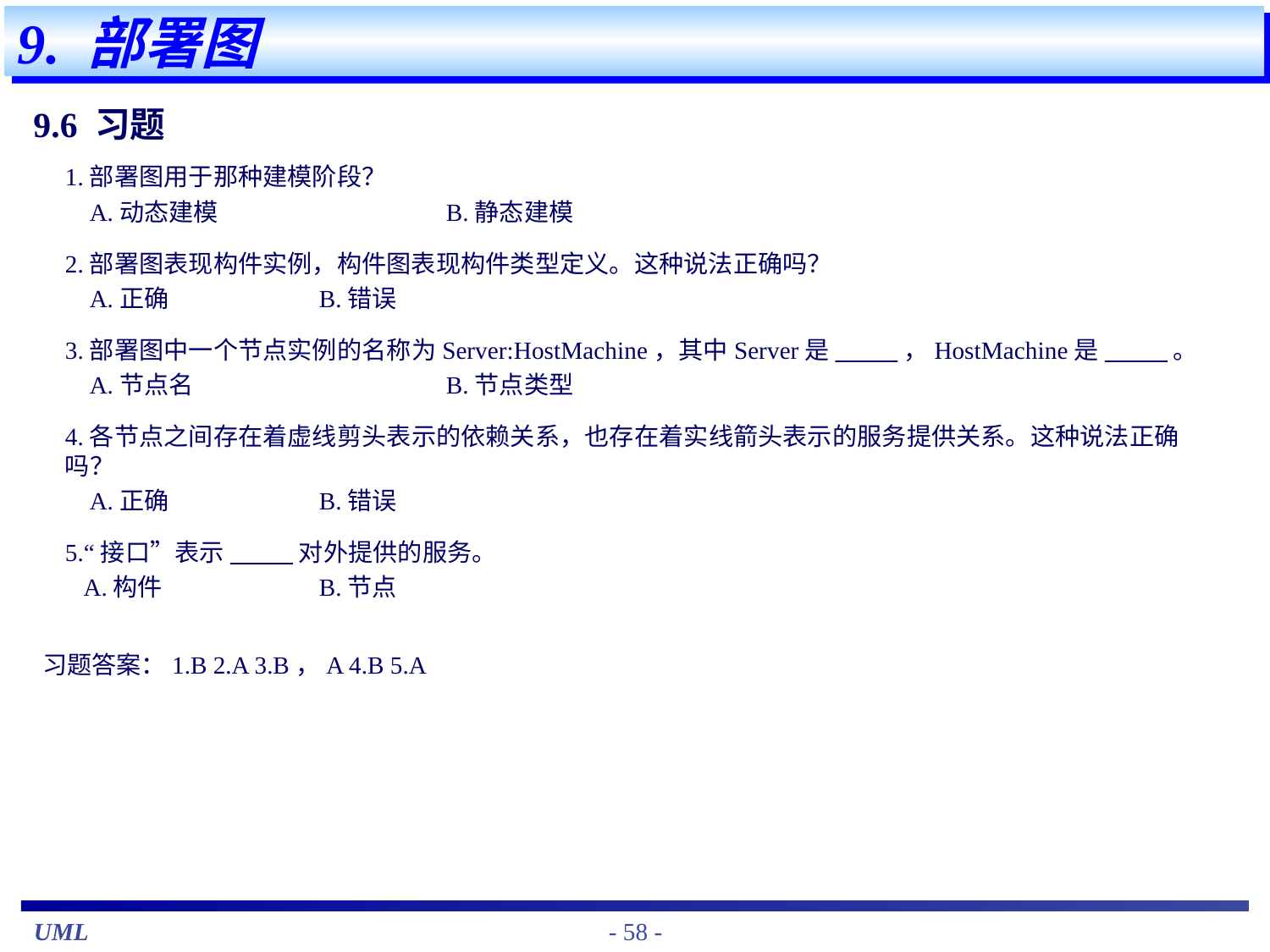

# 9. 部署图

	1.部署图用于那种建模阶段？
	    A.动态建模		B.静态建模

	2.部署图表现构件实例，构件图表现构件类型定义。这种说法正确吗？
	    A.正确		B.错误

	3.部署图中一个节点实例的名称为Server:HostMachine，其中Server是_____，HostMachine是_____。
	    A.节点名		B.节点类型

	4.各节点之间存在着虚线剪头表示的依赖关系，也存在着实线箭头表示的服务提供关系。这种说法正确吗？
	    A.正确		B.错误

	5.“接口”表示_____对外提供的服务。
	   A.构件		B.节点

  习题答案：1.B 2.A 3.B，A 4.B 5.A
9.6 习题